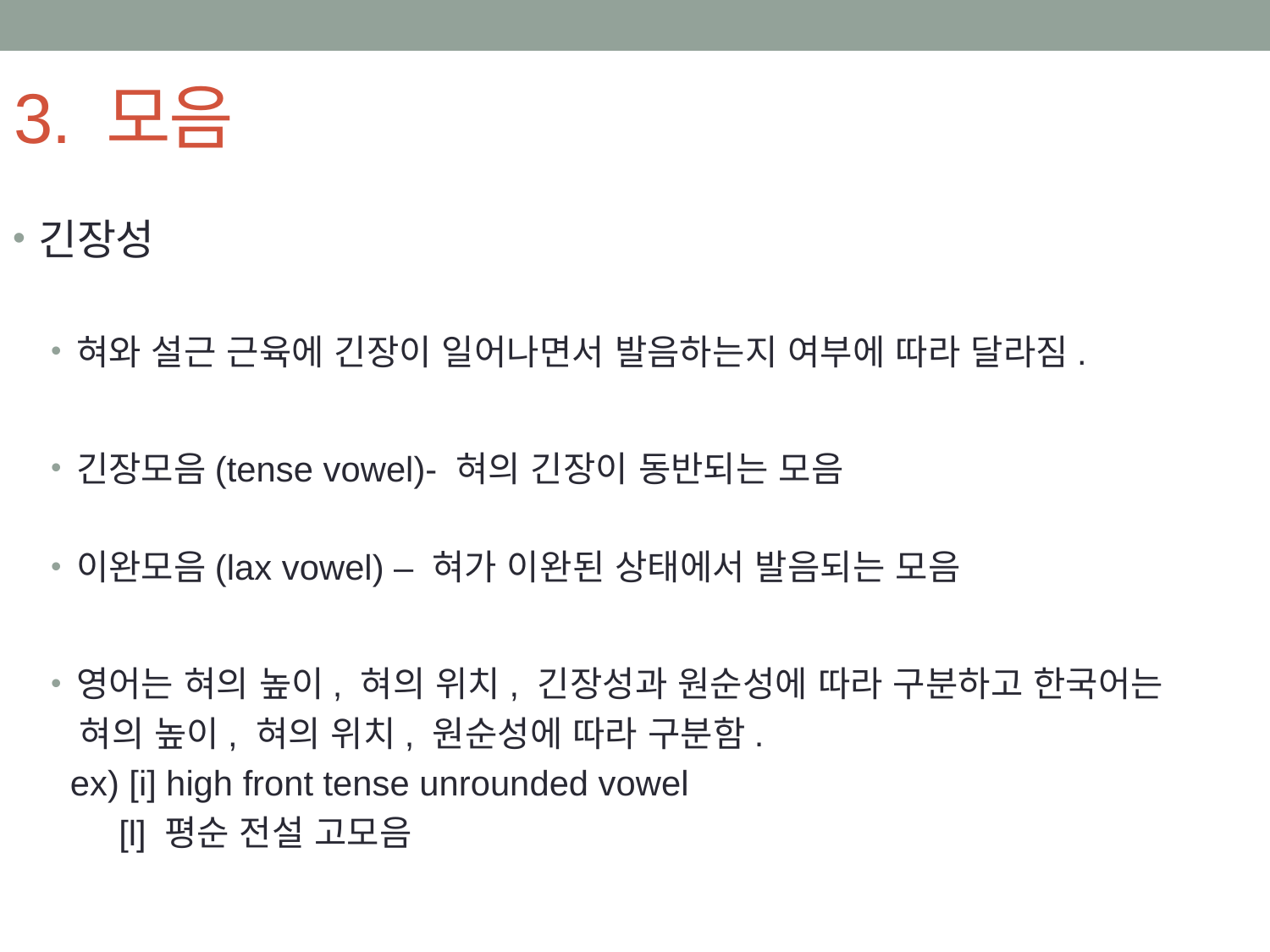

# 3. 모음
긴장성

혀와 설근 근육에 긴장이 일어나면서 발음하는지 여부에 따라 달라짐.

긴장모음(tense vowel)- 혀의 긴장이 동반되는 모음

이완모음(lax vowel) – 혀가 이완된 상태에서 발음되는 모음

영어는 혀의 높이, 혀의 위치, 긴장성과 원순성에 따라 구분하고 한국어는
  혀의 높이, 혀의 위치, 원순성에 따라 구분함.
  ex) [i] high front tense unrounded vowel
       [l] 평순 전설 고모음